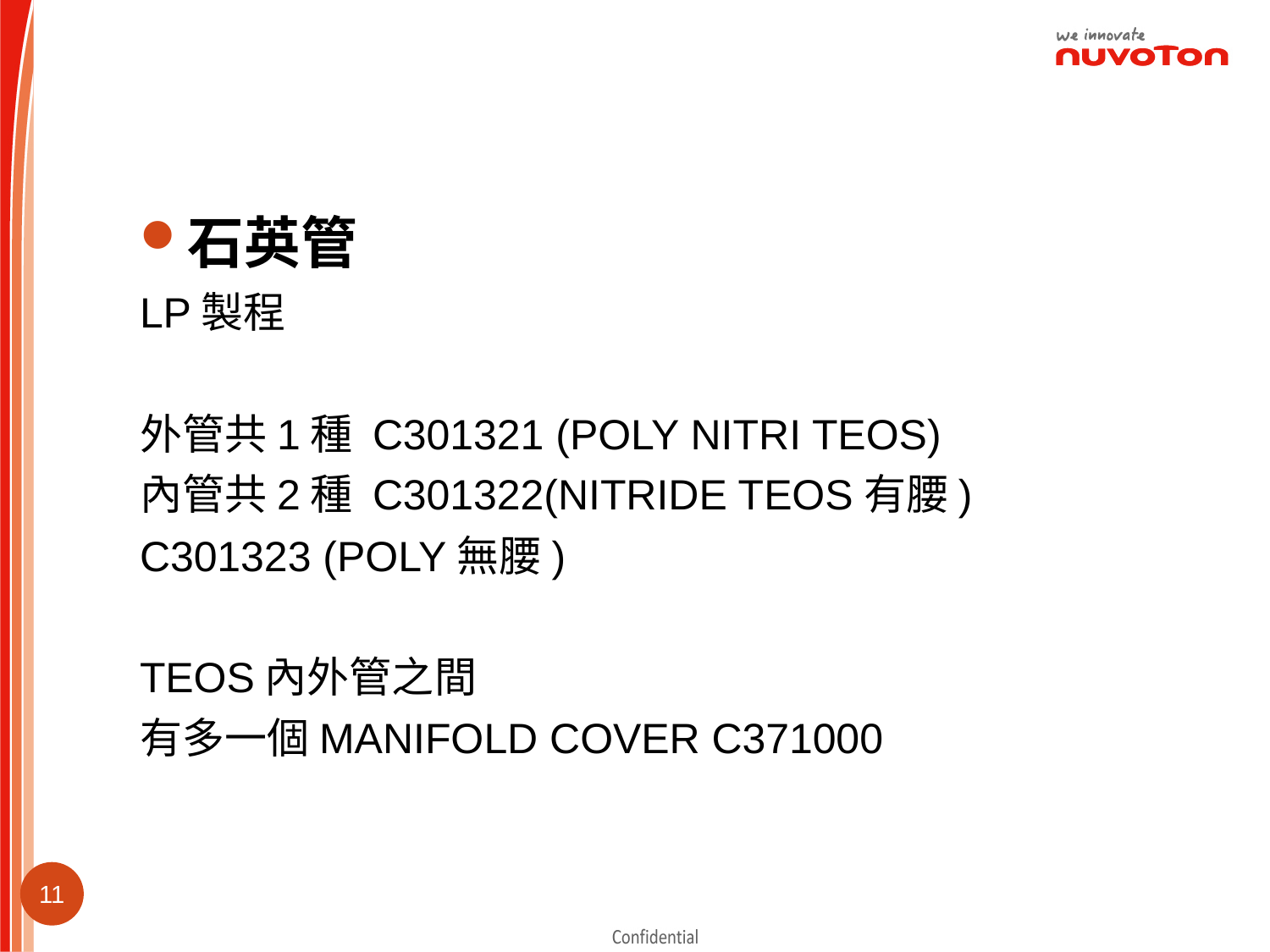

石英管
LP製程

外管共1種 C301321 (POLY NITRI TEOS)
內管共2種 C301322(NITRIDE TEOS有腰)
C301323 (POLY無腰)

TEOS內外管之間
有多一個MANIFOLD COVER C371000

11